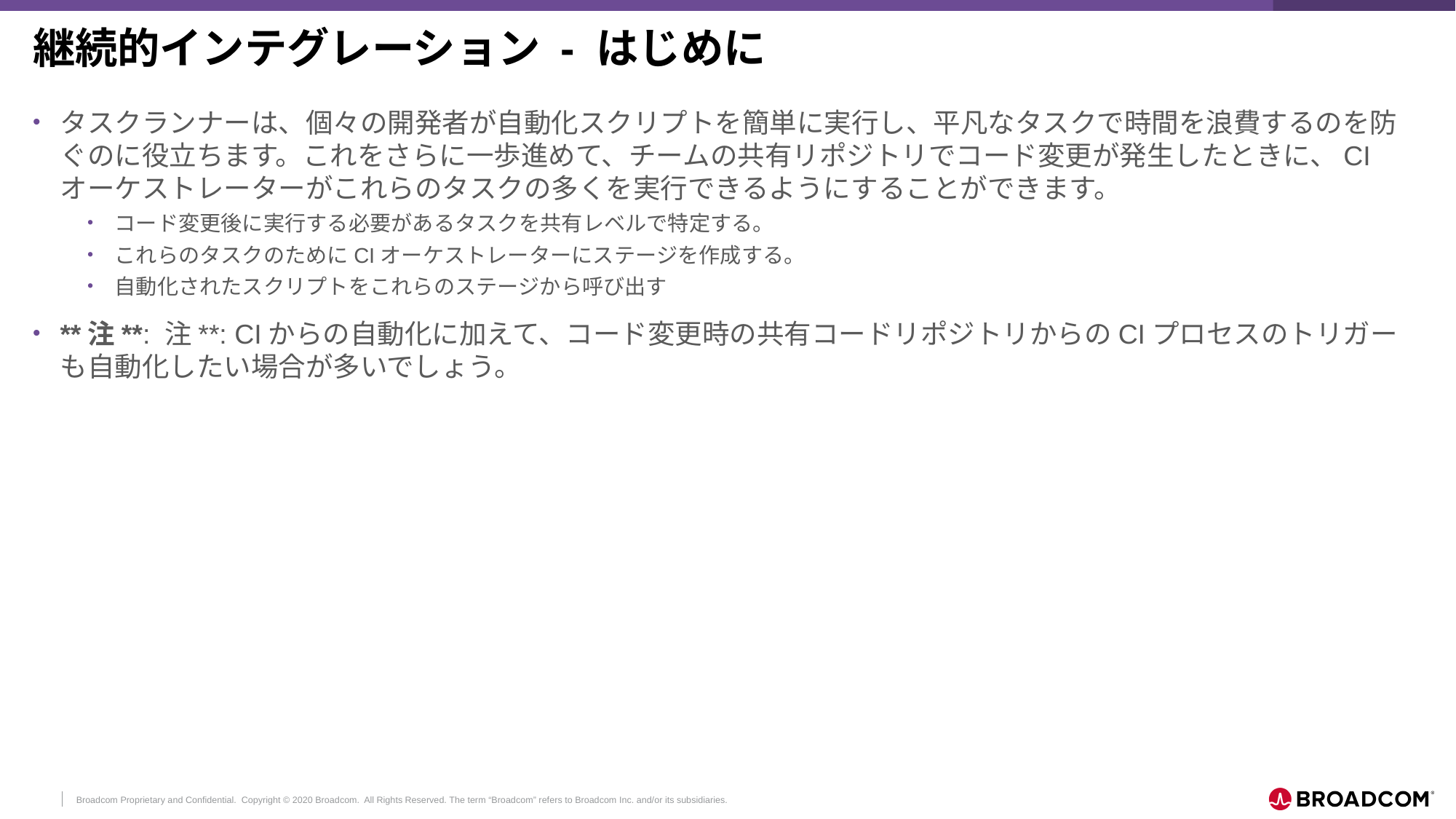

# 継続的インテグレーション - はじめに
タスクランナーは、個々の開発者が自動化スクリプトを簡単に実行し、平凡なタスクで時間を浪費するのを防ぐのに役立ちます。これをさらに一歩進めて、チームの共有リポジトリでコード変更が発生したときに、CIオーケストレーターがこれらのタスクの多くを実行できるようにすることができます。
コード変更後に実行する必要があるタスクを共有レベルで特定する。
これらのタスクのためにCIオーケストレーターにステージを作成する。
自動化されたスクリプトをこれらのステージから呼び出す
**注**: 注**: CIからの自動化に加えて、コード変更時の共有コードリポジトリからのCIプロセスのトリガーも自動化したい場合が多いでしょう。